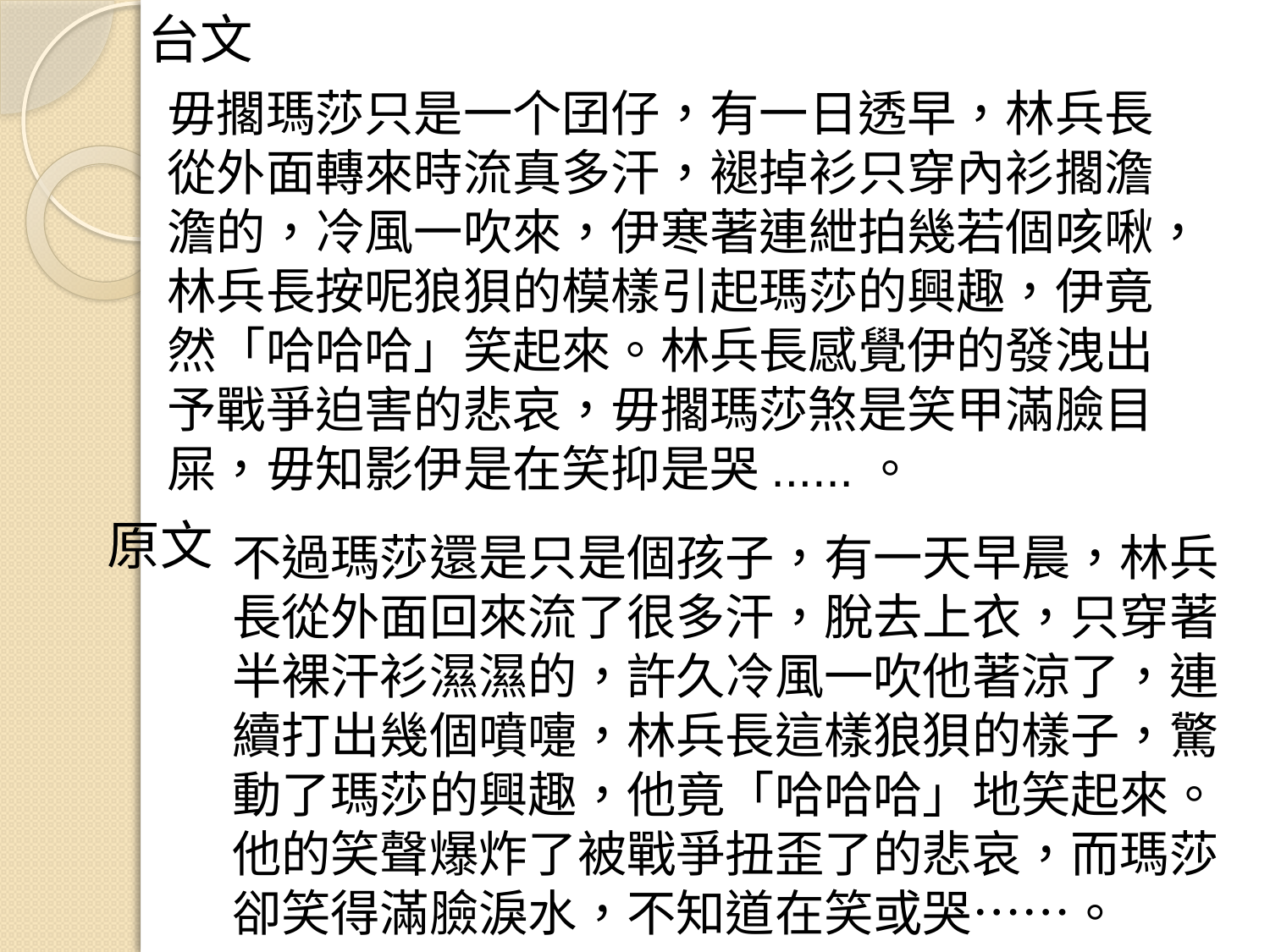

台文
毋擱瑪莎只是一个囝仔，有一日透早，林兵長從外面轉來時流真多汗，褪掉衫只穿內衫擱澹澹的，冷風一吹來，伊寒著連紲拍幾若個咳啾，林兵長按呢狼狽的模樣引起瑪莎的興趣，伊竟然「哈哈哈」笑起來。林兵長感覺伊的發洩出予戰爭迫害的悲哀，毋擱瑪莎煞是笑甲滿臉目屎，毋知影伊是在笑抑是哭......。
原文
不過瑪莎還是只是個孩子，有一天早晨，林兵長從外面回來流了很多汗，脫去上衣，只穿著半裸汗衫濕濕的，許久冷風一吹他著涼了，連續打出幾個噴嚏，林兵長這樣狼狽的樣子，驚動了瑪莎的興趣，他竟「哈哈哈」地笑起來。他的笑聲爆炸了被戰爭扭歪了的悲哀，而瑪莎卻笑得滿臉淚水，不知道在笑或哭……。